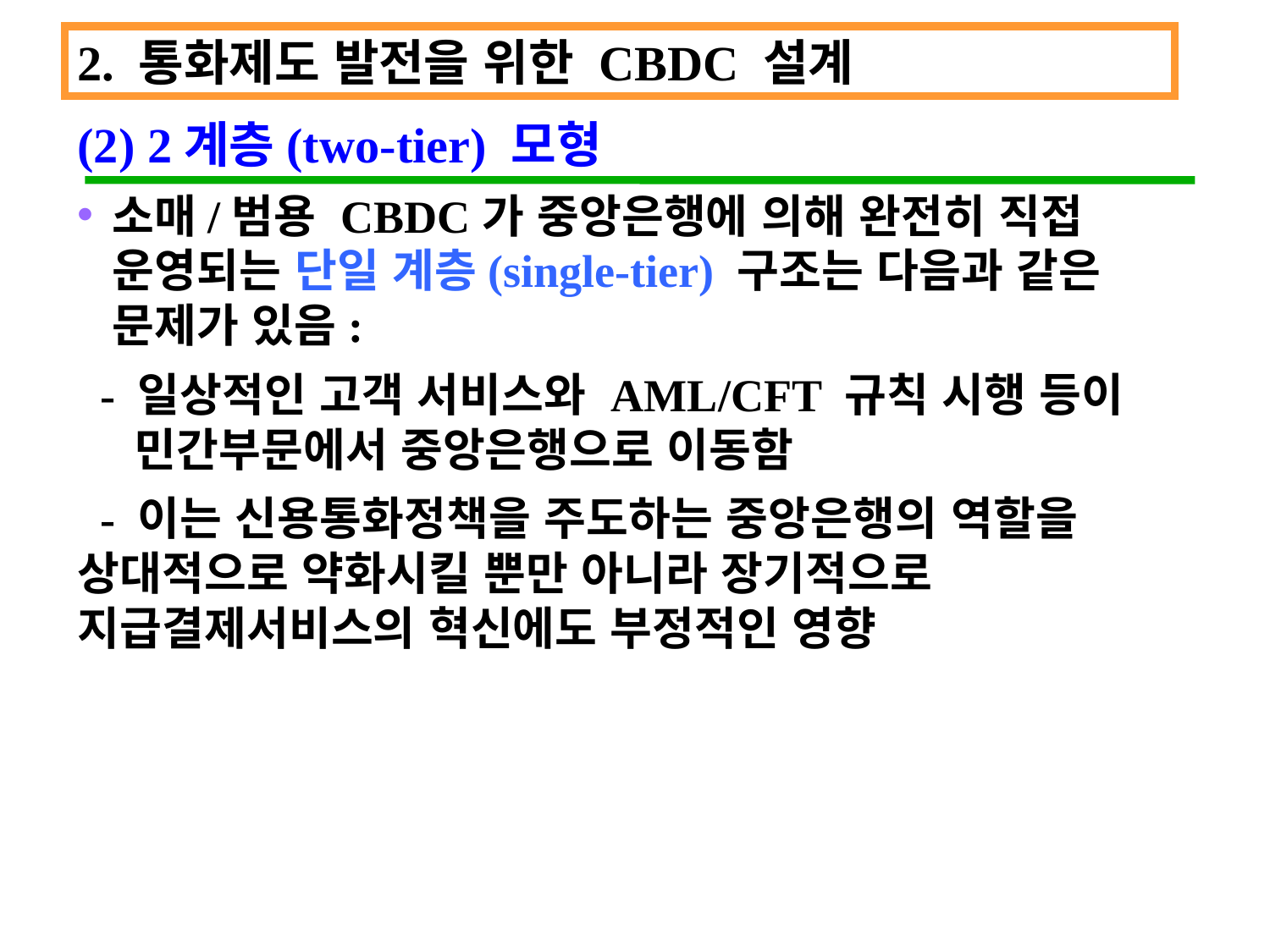

2. 통화제도 발전을 위한 CBDC 설계
(2) 2계층(two-tier) 모형
소매/범용 CBDC가 중앙은행에 의해 완전히 직접 운영되는 단일 계층(single-tier) 구조는 다음과 같은 문제가 있음:
  - 일상적인 고객 서비스와 AML/CFT 규칙 시행 등이 	    민간부문에서 중앙은행으로 이동함
  - 이는 신용통화정책을 주도하는 중앙은행의 역할을 	    상대적으로 약화시킬 뿐만 아니라 장기적으로 	  	    지급결제서비스의 혁신에도 부정적인 영향